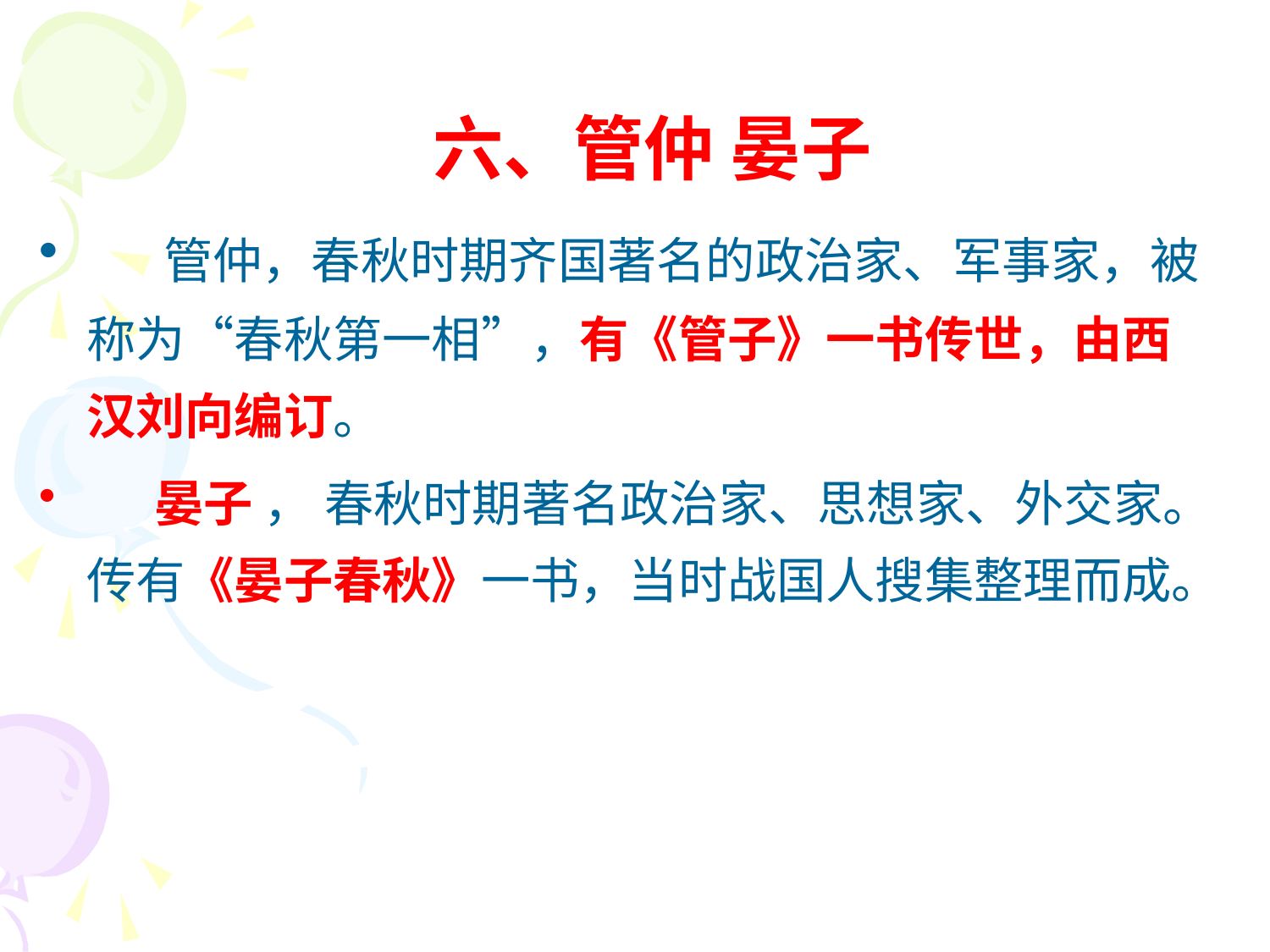

# 六、管仲 晏子
     管仲，春秋时期齐国著名的政治家、军事家，被称为“春秋第一相”，有《管子》一书传世，由西汉刘向编订。
     晏子 ， 春秋时期著名政治家、思想家、外交家。传有《晏子春秋》一书，当时战国人搜集整理而成。